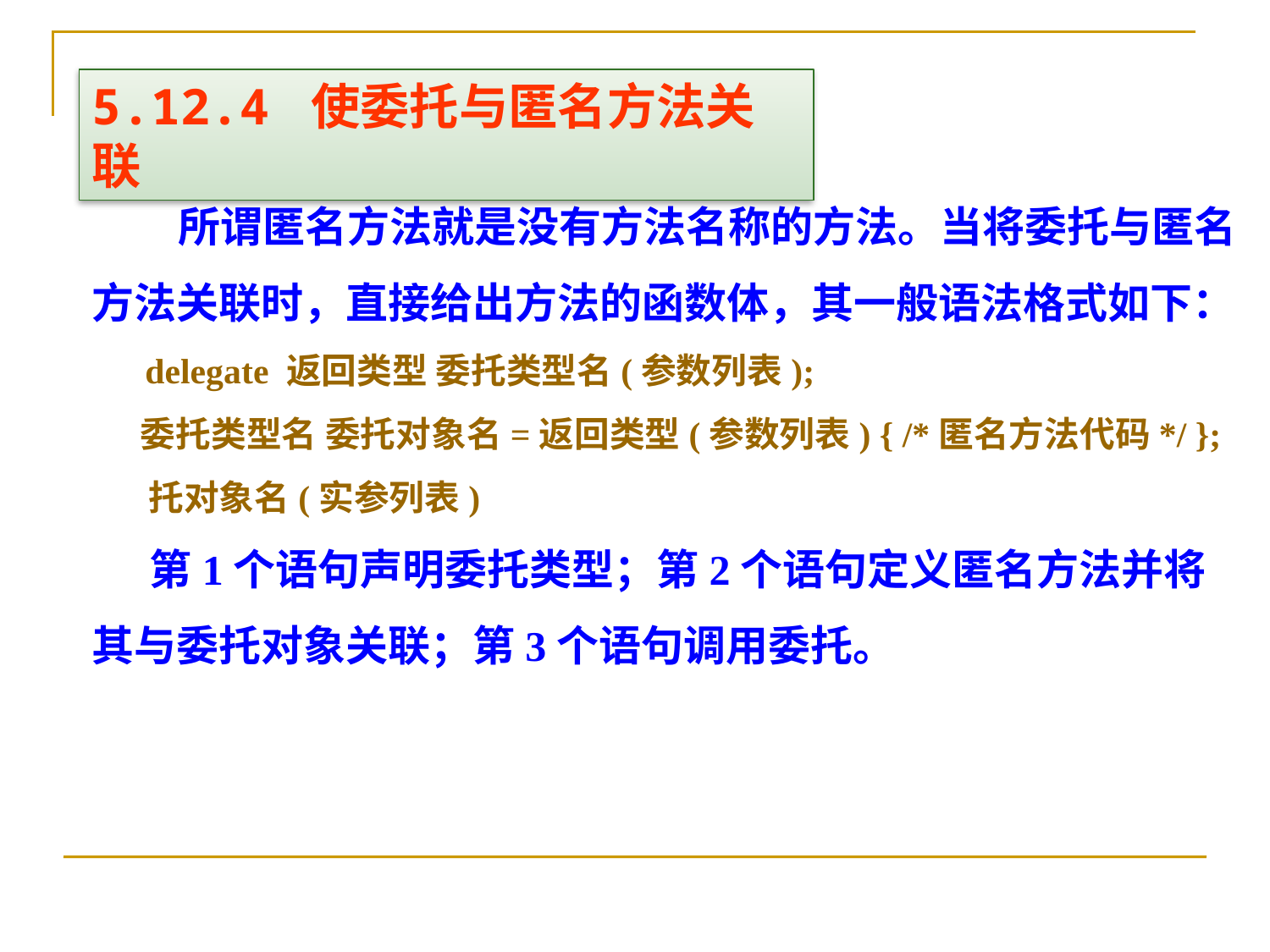

5.12.4 使委托与匿名方法关联
        所谓匿名方法就是没有方法名称的方法。当将委托与匿名方法关联时，直接给出方法的函数体，其一般语法格式如下：
      delegate 返回类型 委托类型名(参数列表);
     委托类型名 委托对象名=返回类型(参数列表) { /*匿名方法代码*/ };
      托对象名(实参列表)
     第1个语句声明委托类型；第2个语句定义匿名方法并将其与委托对象关联；第3个语句调用委托。